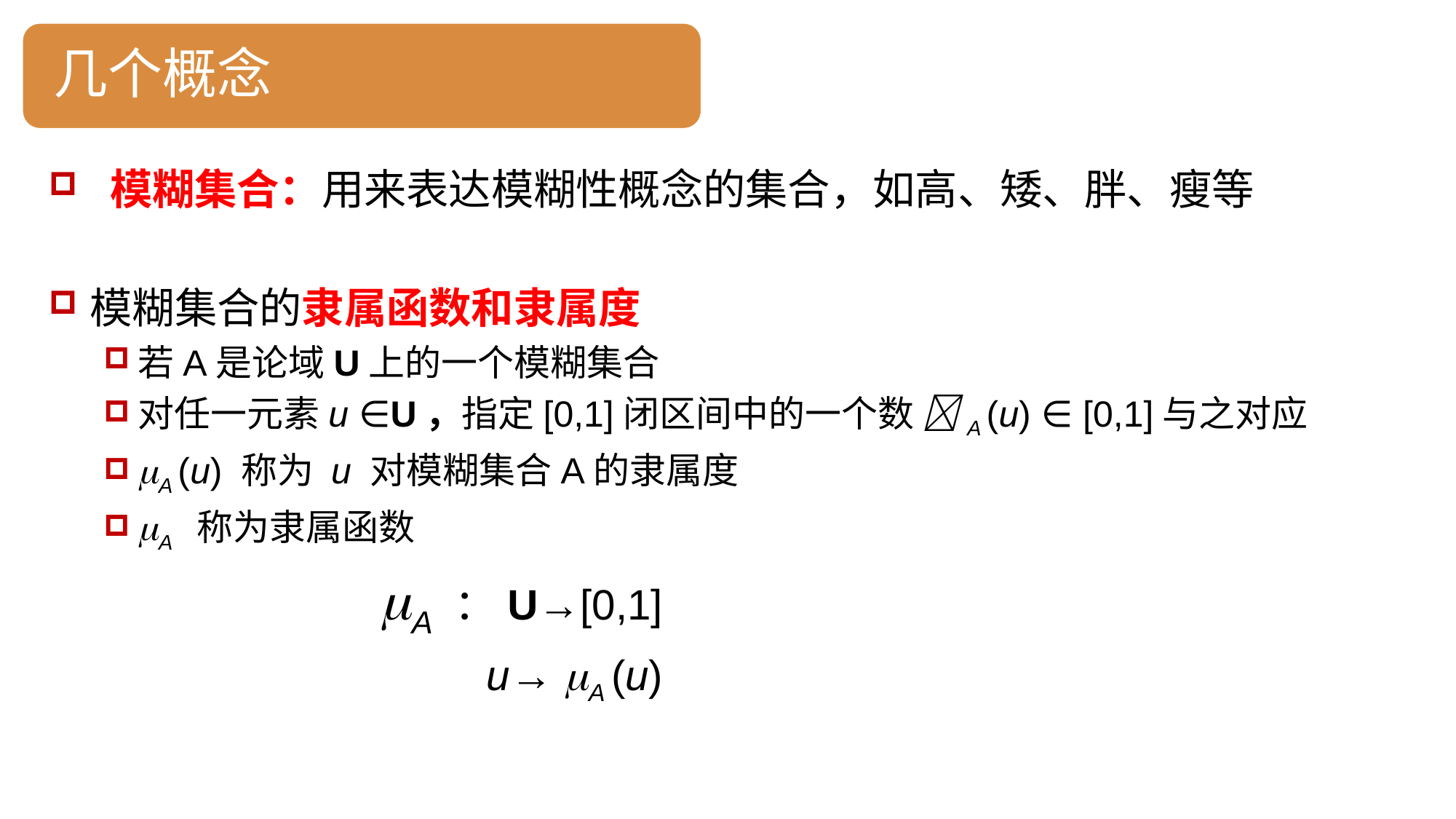

几个概念
 模糊集合：用来表达模糊性概念的集合，如高、矮、胖、瘦等

模糊集合的隶属函数和隶属度
若A是论域U上的一个模糊集合
对任一元素u ∈U，指定[0,1]闭区间中的一个数 μA (u) ∈ [0,1]与之对应
μA (u) 称为 u 对模糊集合A的隶属度
μA  称为隶属函数
                            μA ：U→[0,1]
                                     u→ μA (u)